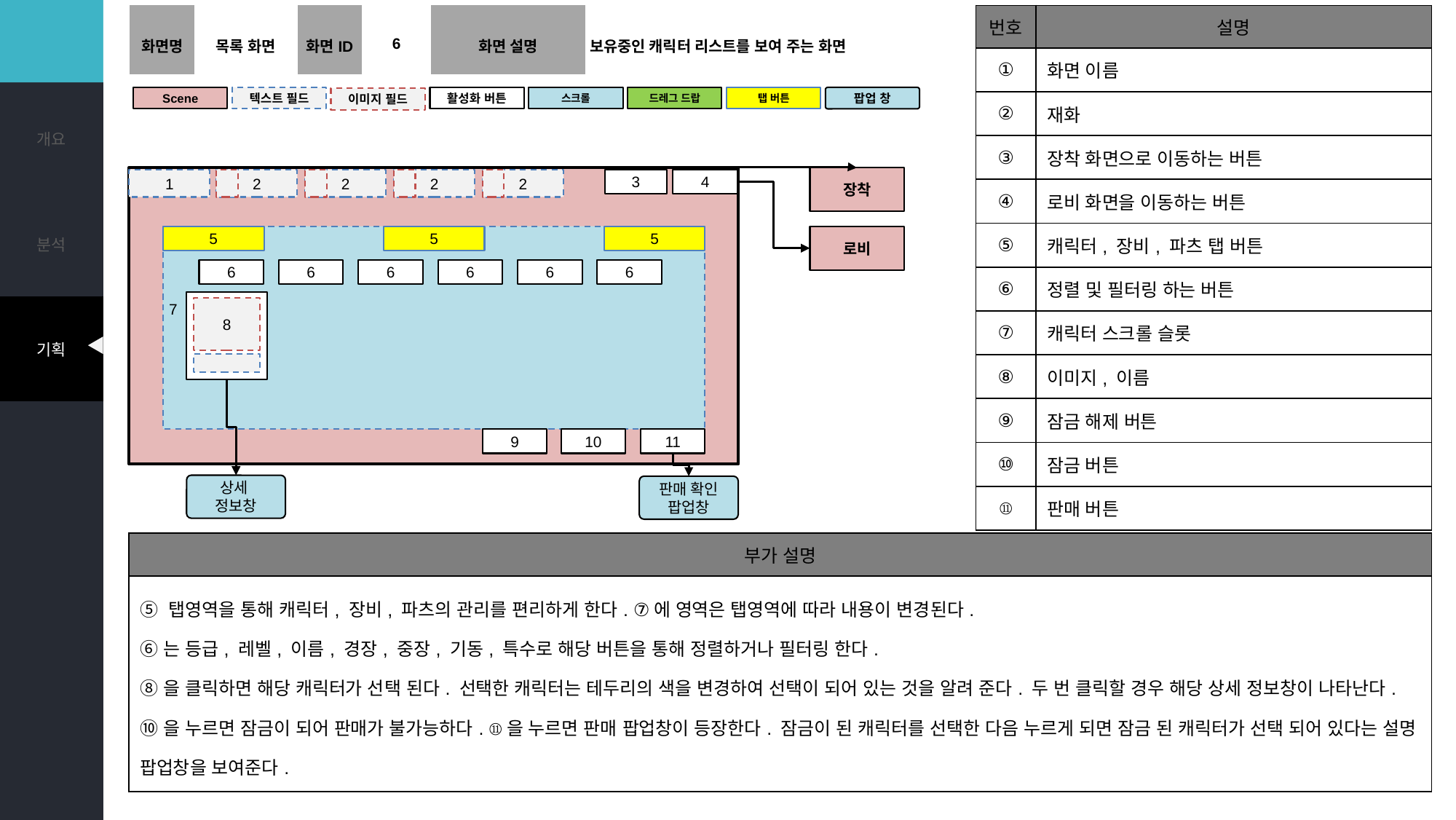

| 화면명 | 목록 화면 | 화면ID | 6 | 화면 설명 | 보유중인 캐릭터 리스트를 보여 주는 화면 |
| --- | --- | --- | --- | --- | --- |
| 번호 | 설명 |
| --- | --- |
| ① | 화면 이름 |
| ② | 재화 |
| ③ | 장착 화면으로 이동하는 버튼 |
| ④ | 로비 화면을 이동하는 버튼 |
| ⑤ | 캐릭터, 장비, 파츠 탭 버튼 |
| ⑥ | 정렬 및 필터링 하는 버튼 |
| ⑦ | 캐릭터 스크롤 슬롯 |
| ⑧ | 이미지, 이름 |
| ⑨ | 잠금 해제 버튼 |
| ⑩ | 잠금 버튼 |
| ⑪ | 판매 버튼 |
스크롤
드레그 드랍
탭 버튼
팝업 창

1
2

2

2

2

3
4

5
5
5
6
6
6
6
6
6

7
8

9
10
11
장착
로비
상세
정보창
판매 확인
팝업창
| 부가 설명 |
| --- |
| ⑤ 탭영역을 통해 캐릭터, 장비, 파츠의 관리를 편리하게 한다. ⑦에 영역은 탭영역에 따라 내용이 변경된다. ⑥는 등급, 레벨, 이름, 경장, 중장, 기동, 특수로 해당 버튼을 통해 정렬하거나 필터링 한다. ⑧을 클릭하면 해당 캐릭터가 선택 된다. 선택한 캐릭터는 테두리의 색을 변경하여 선택이 되어 있는 것을 알려 준다. 두 번 클릭할 경우 해당 상세 정보창이 나타난다. ⑩을 누르면 잠금이 되어 판매가 불가능하다. ⑪을 누르면 판매 팝업창이 등장한다. 잠금이 된 캐릭터를 선택한 다음 누르게 되면 잠금 된 캐릭터가 선택 되어 있다는 설명 팝업창을 보여준다. |